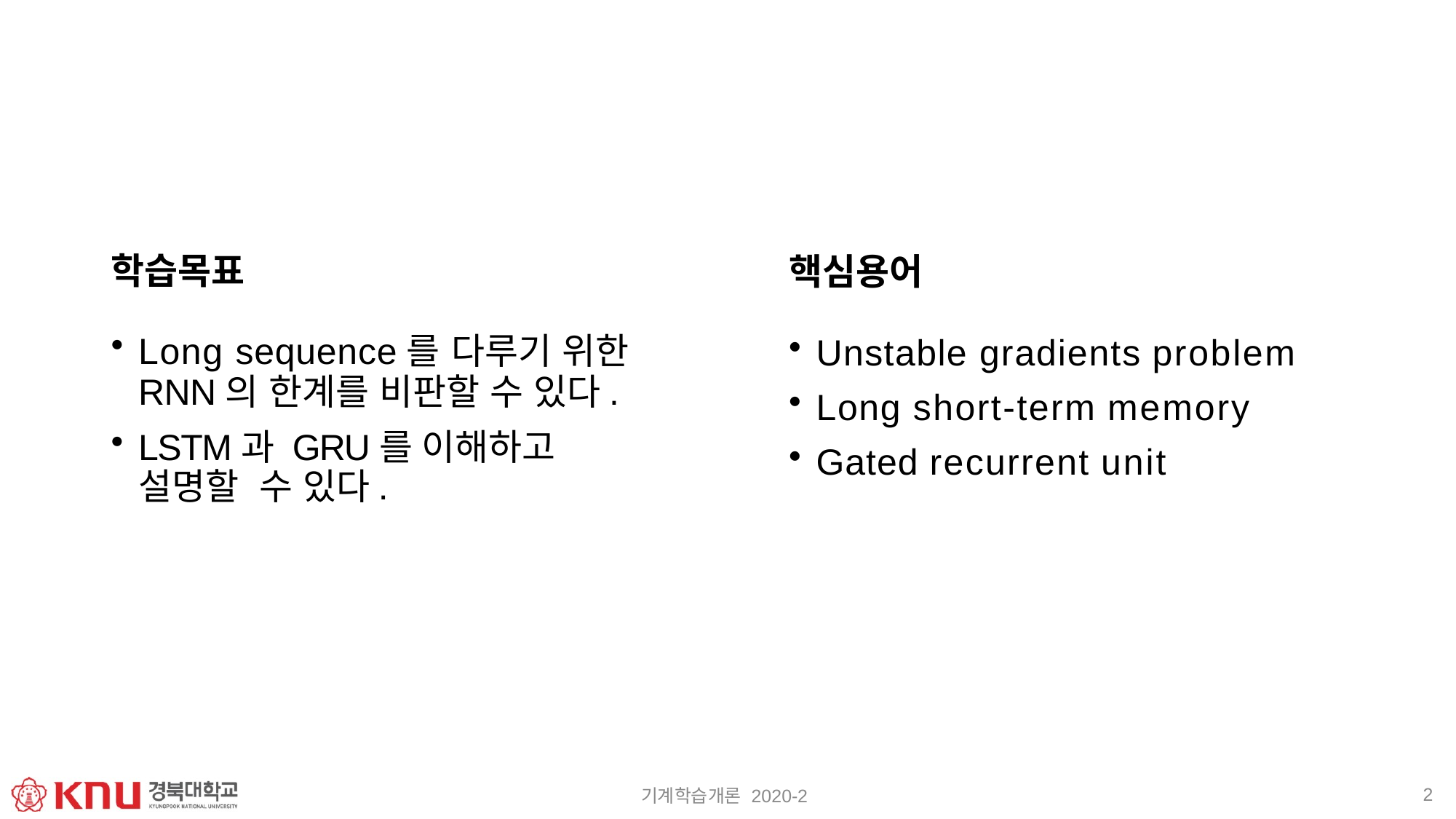

학습목표
Long sequence를 다루기 위한
RNN의 한계를 비판할 수 있다.
LSTM과 GRU를 이해하고 설명할  수 있다.
핵심용어
Unstable gradients problem
Long short-term memory
Gated recurrent unit
2
기계학습개론 2020-2